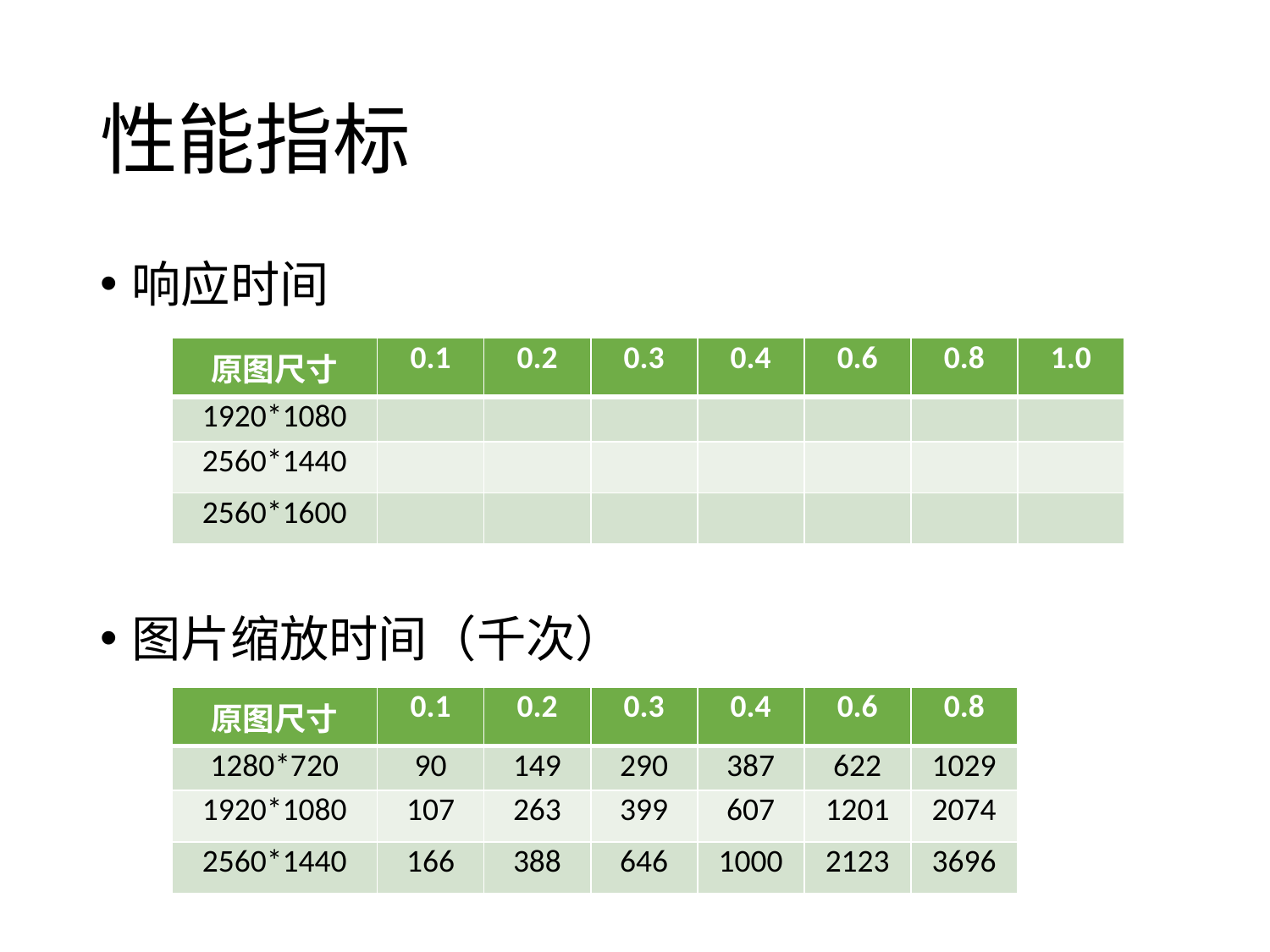

# 性能指标
响应时间

图片缩放时间（千次）
| 原图尺寸 | 0.1 | 0.2 | 0.3 | 0.4 | 0.6 | 0.8 | 1.0 |
| --- | --- | --- | --- | --- | --- | --- | --- |
| 1920\*1080 |  |  |  |  |  |  |  |
| 2560\*1440 |  |  |  |  |  |  |  |
| 2560\*1600 |  |  |  |  |  |  |  |
| 原图尺寸 | 0.1 | 0.2 | 0.3 | 0.4 | 0.6 | 0.8 |
| --- | --- | --- | --- | --- | --- | --- |
| 1280\*720 | 90 | 149 | 290 | 387 | 622 | 1029 |
| 1920\*1080 | 107 | 263 | 399 | 607 | 1201 | 2074 |
| 2560\*1440 | 166 | 388 | 646 | 1000 | 2123 | 3696 |